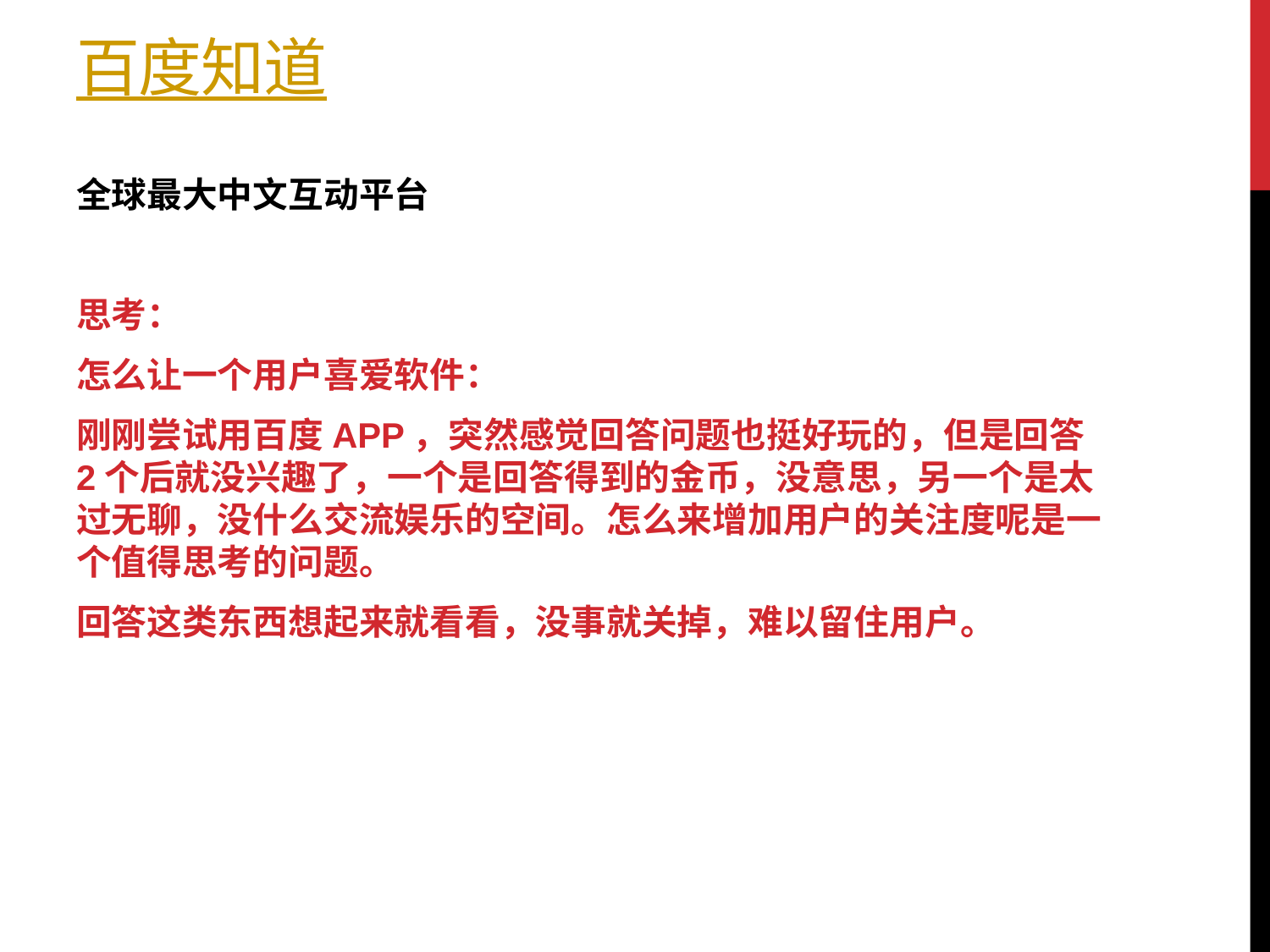

# 百度知道
全球最大中文互动平台

思考：
怎么让一个用户喜爱软件：
刚刚尝试用百度APP，突然感觉回答问题也挺好玩的，但是回答2个后就没兴趣了，一个是回答得到的金币，没意思，另一个是太过无聊，没什么交流娱乐的空间。怎么来增加用户的关注度呢是一个值得思考的问题。
回答这类东西想起来就看看，没事就关掉，难以留住用户。